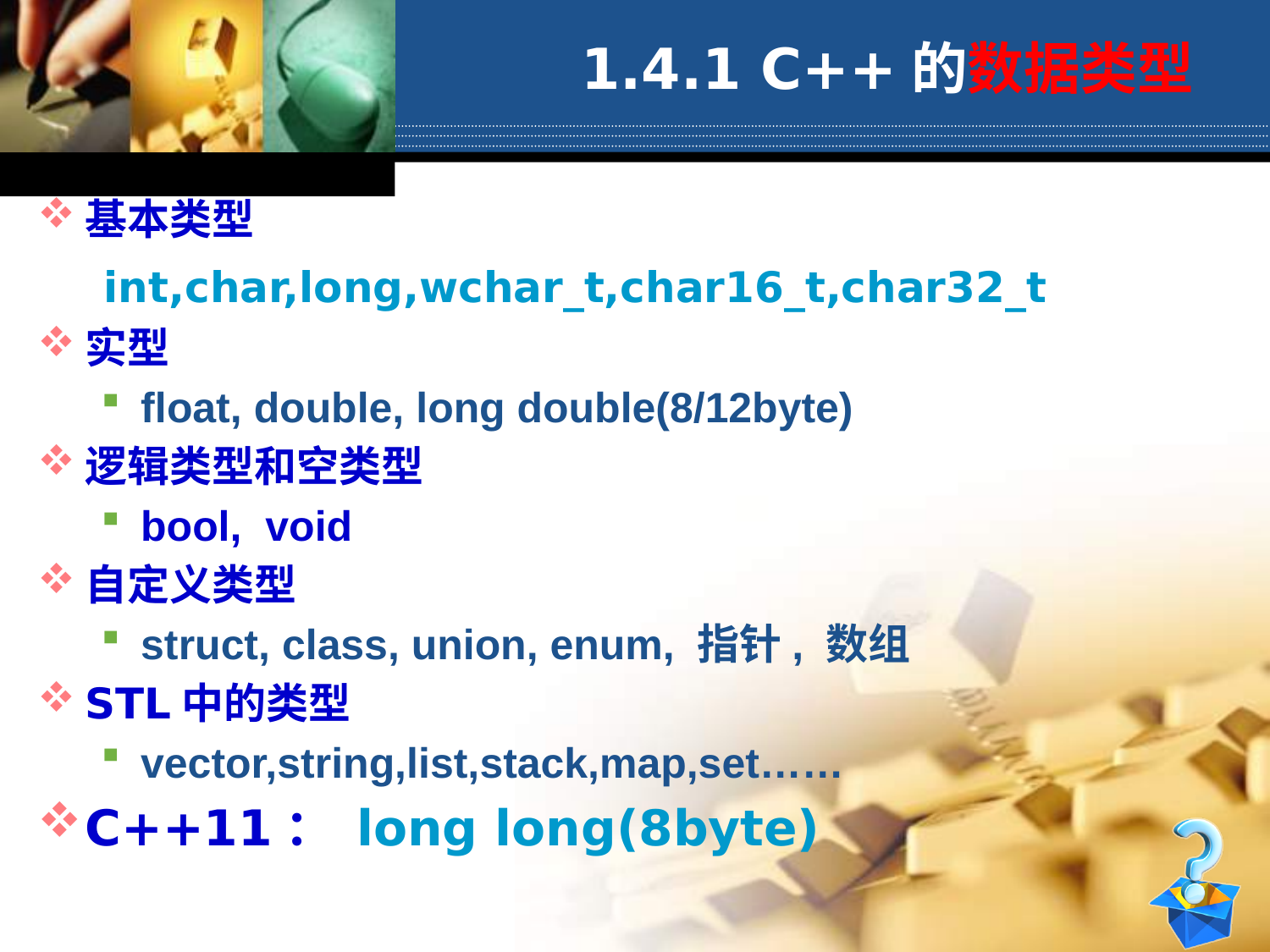

1.4.1 C++的数据类型
基本类型
    int,char,long,wchar_t,char16_t,char32_t
实型
float, double, long double(8/12byte)
逻辑类型和空类型
bool,  void
自定义类型
struct, class, union, enum, 指针, 数组
STL中的类型
vector,string,list,stack,map,set……
C++11： long long(8byte)